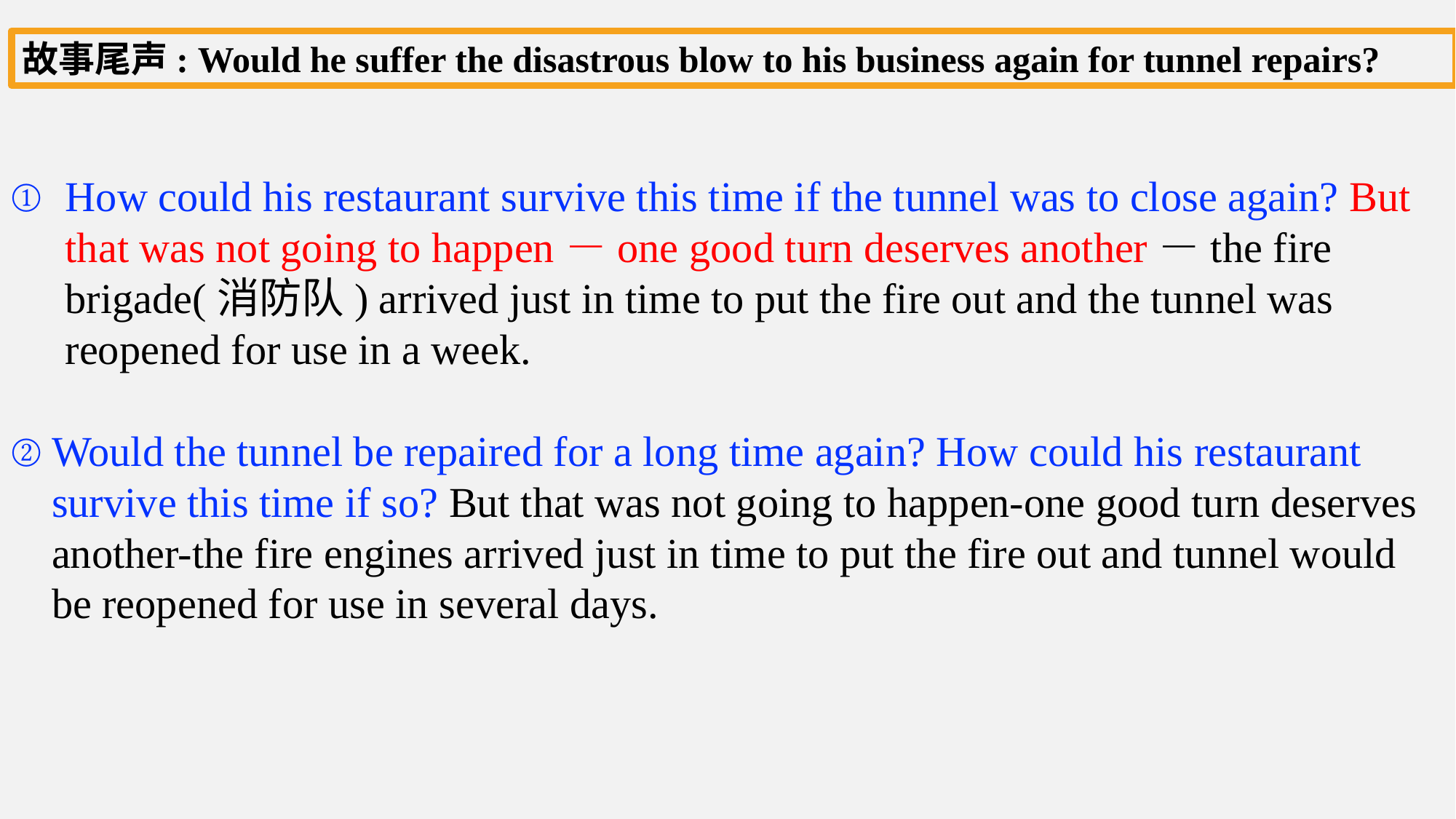

故事尾声: Would he suffer the disastrous blow to his business again for tunnel repairs?
How could his restaurant survive this time if the tunnel was to close again? But that was not going to happen－one good turn deserves another－the fire brigade(消防队) arrived just in time to put the fire out and the tunnel was reopened for use in a week.

Would the tunnel be repaired for a long time again? How could his restaurant survive this time if so? But that was not going to happen-one good turn deserves another-the fire engines arrived just in time to put the fire out and tunnel would be reopened for use in several days.